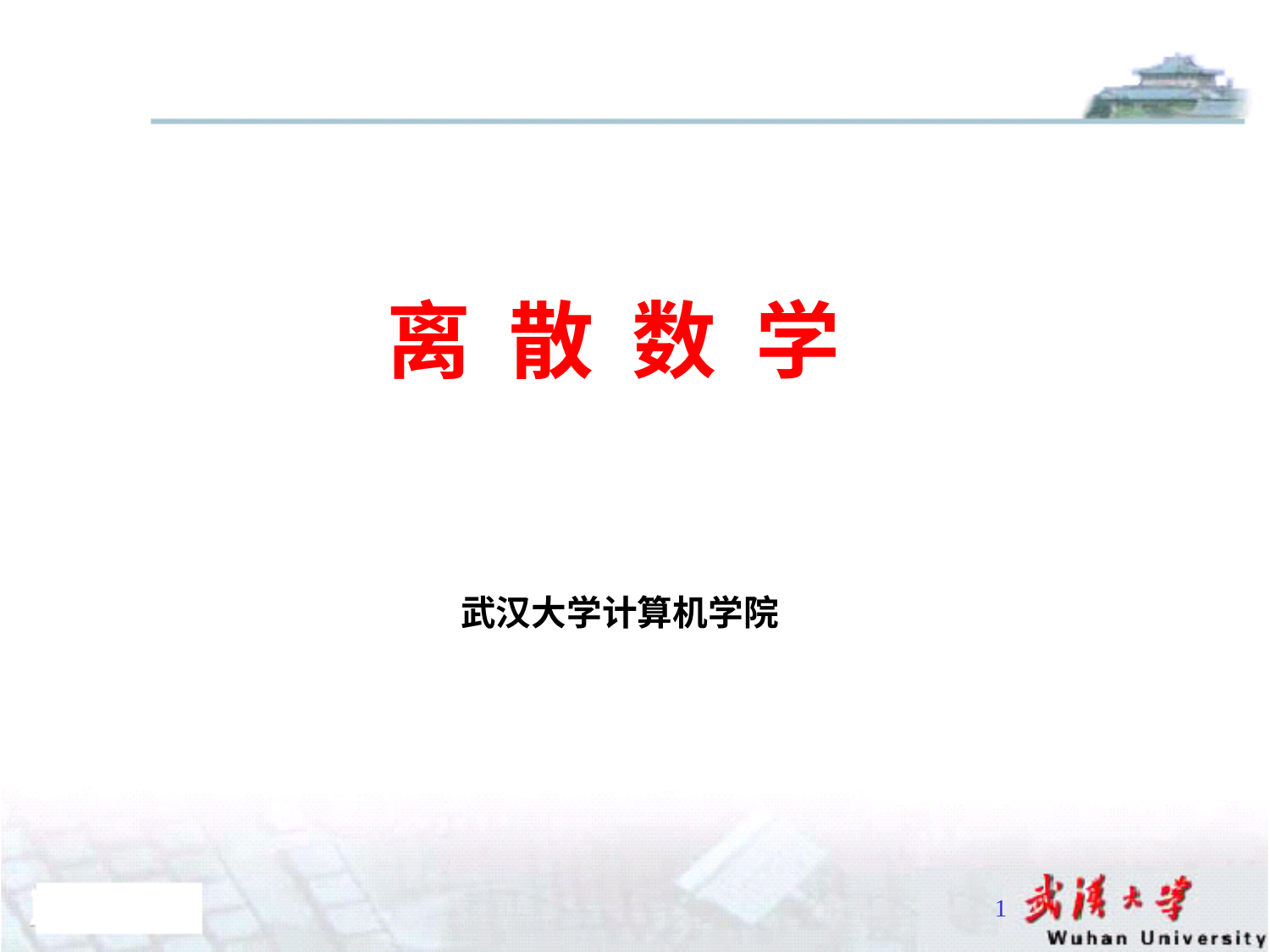

# 离  散  数  学

武汉大学计算机学院
1